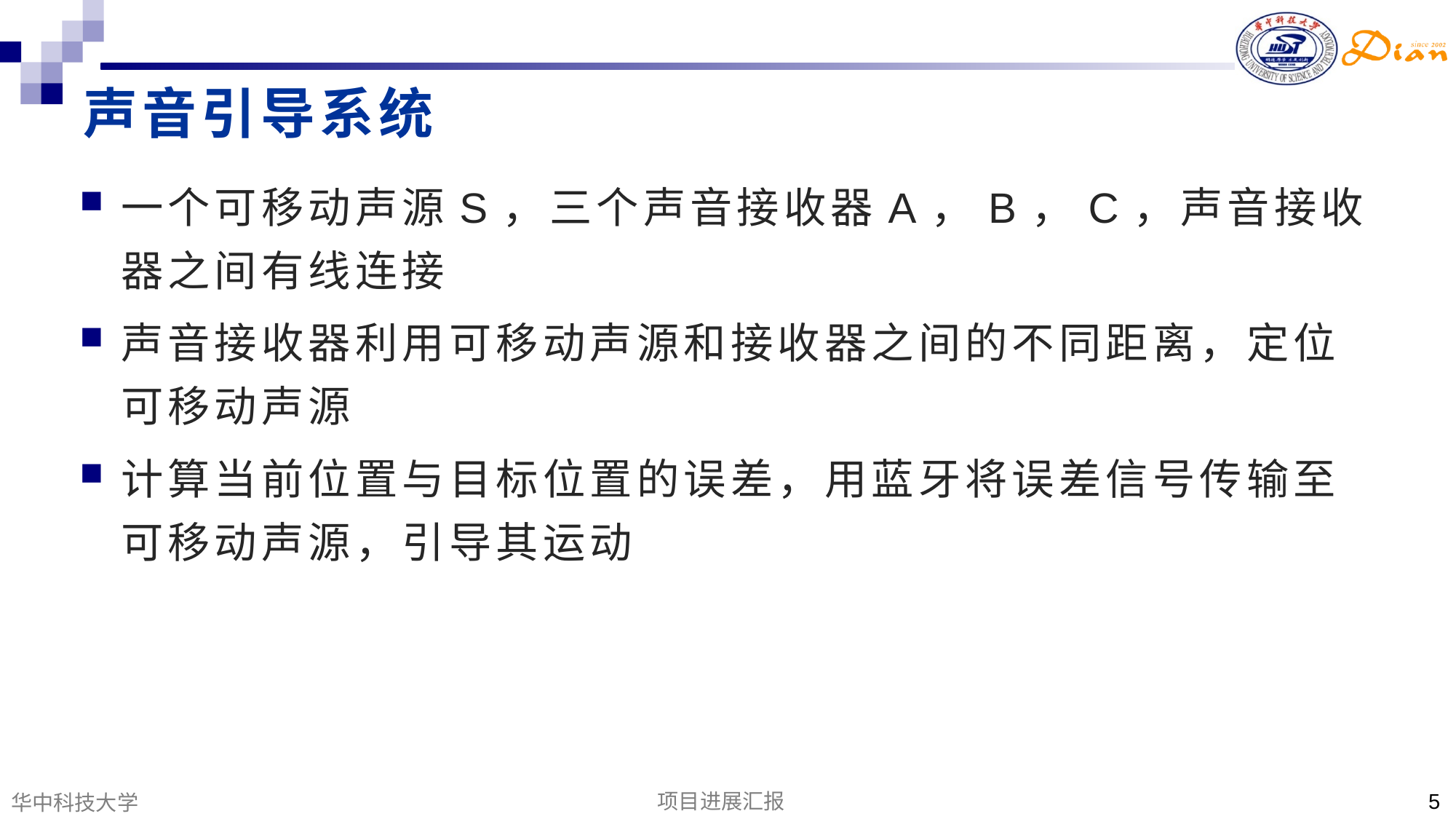

# 声音引导系统
一个可移动声源S，三个声音接收器A，B，C，声音接收器之间有线连接
声音接收器利用可移动声源和接收器之间的不同距离，定位可移动声源
计算当前位置与目标位置的误差，用蓝牙将误差信号传输至可移动声源，引导其运动
项目进展汇报
5
华中科技大学